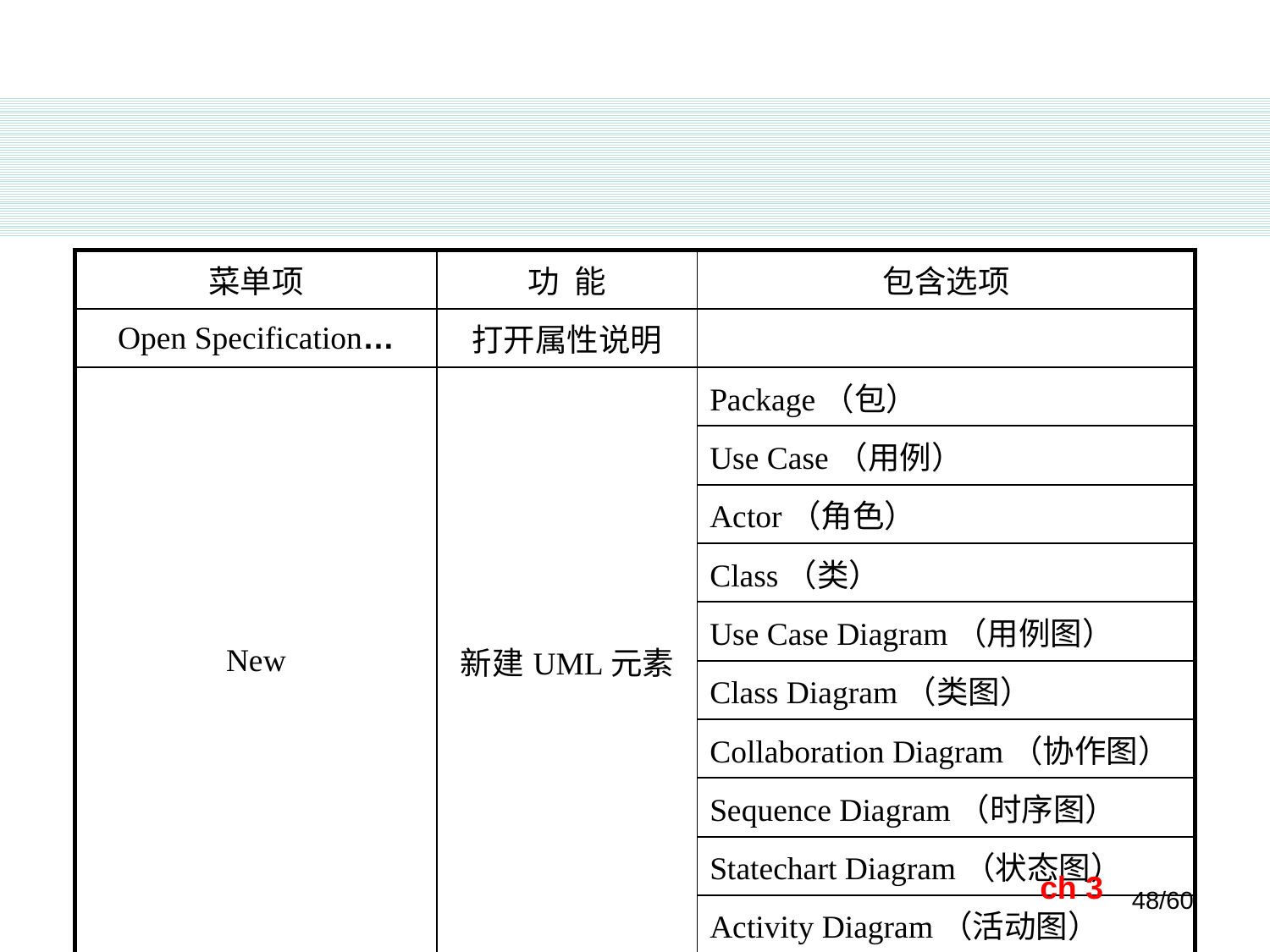

| 菜单项 | 功 能 | 包含选项 |
| --- | --- | --- |
| Open Specification… | 打开属性说明 |  |
| New | 新建UML元素 | Package（包） |
|  |  | Use Case（用例） |
|  |  | Actor（角色） |
|  |  | Class（类） |
|  |  | Use Case Diagram（用例图） |
|  |  | Class Diagram（类图） |
|  |  | Collaboration Diagram（协作图） |
|  |  | Sequence Diagram（时序图） |
|  |  | Statechart Diagram（状态图） |
|  |  | Activity Diagram（活动图） |
ch 3
48/60